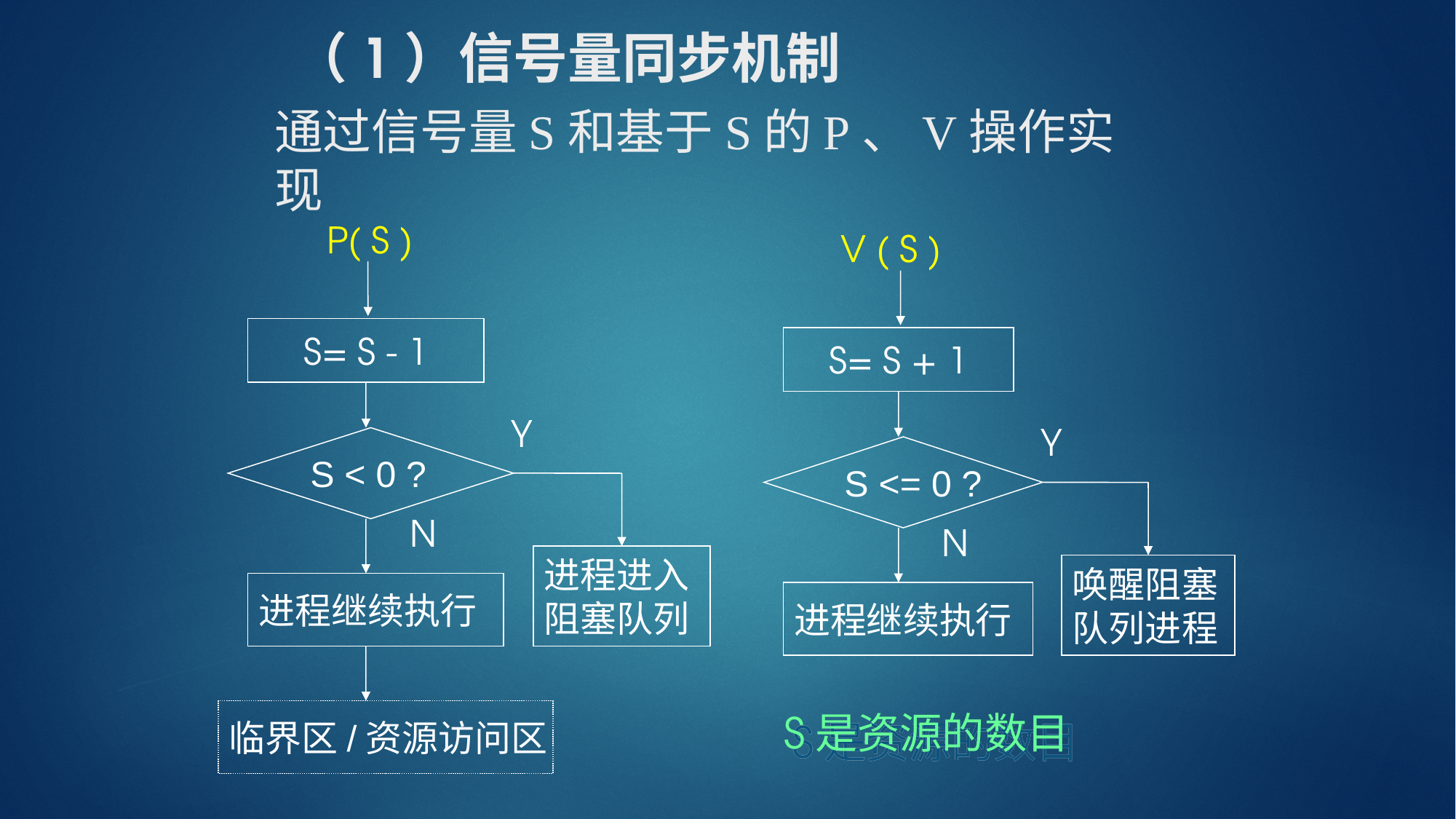

# （1）信号量同步机制
通过信号量S和基于S的P、V操作实现
P( S )

S= S - 1

Y
S < 0 ?

N

进程进入
阻塞队列
进程继续执行

临界区/资源访问区
V ( S )

S= S + 1

Y
S <= 0 ?

N

唤醒阻塞
队列进程
进程继续执行
S是资源的数目